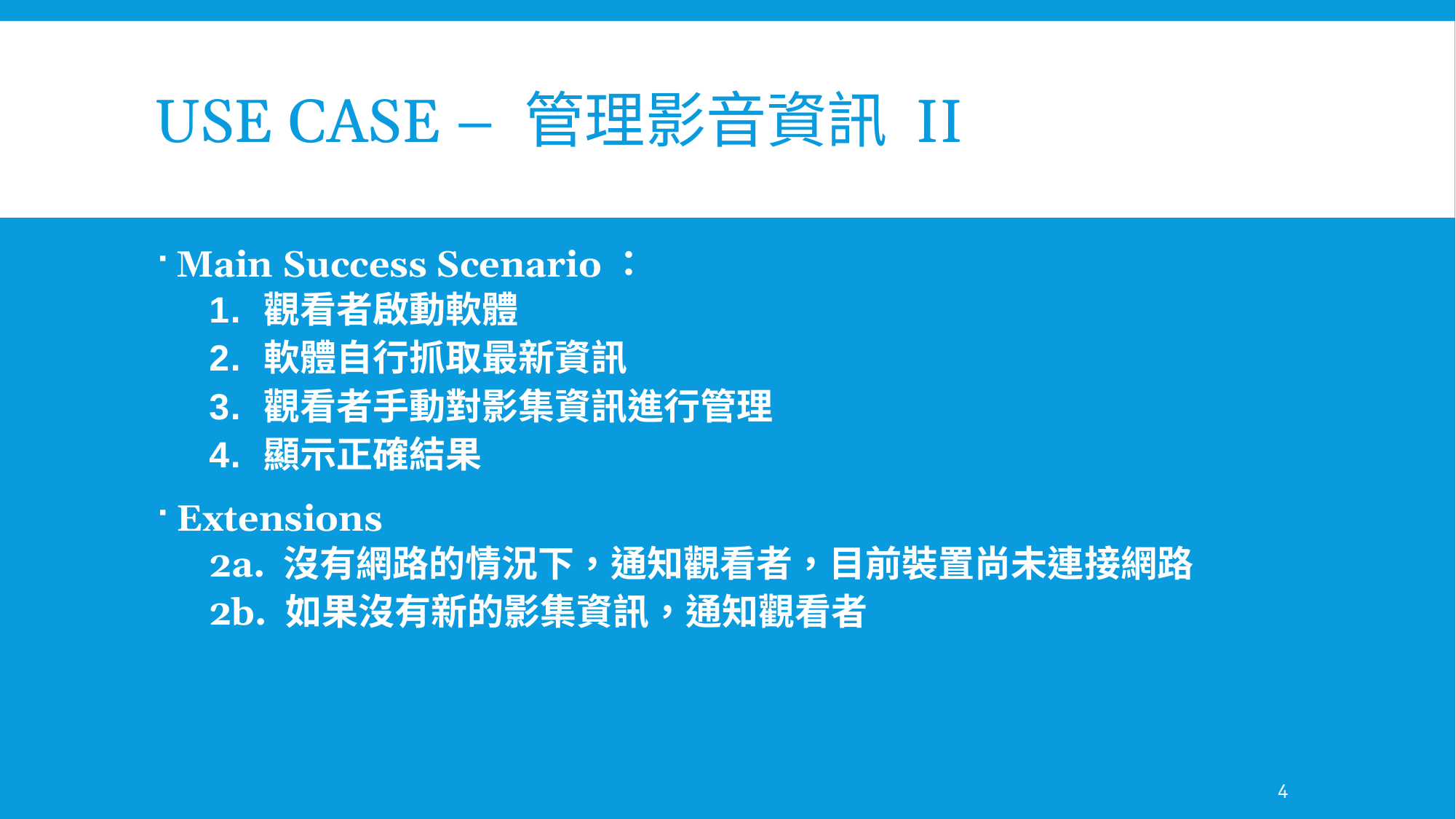

# Use Case – 管理影音資訊 II
Main Success Scenario：
觀看者啟動軟體
軟體自行抓取最新資訊
觀看者手動對影集資訊進行管理
顯示正確結果
Extensions
2a. 沒有網路的情況下，通知觀看者，目前裝置尚未連接網路
2b. 如果沒有新的影集資訊，通知觀看者

4